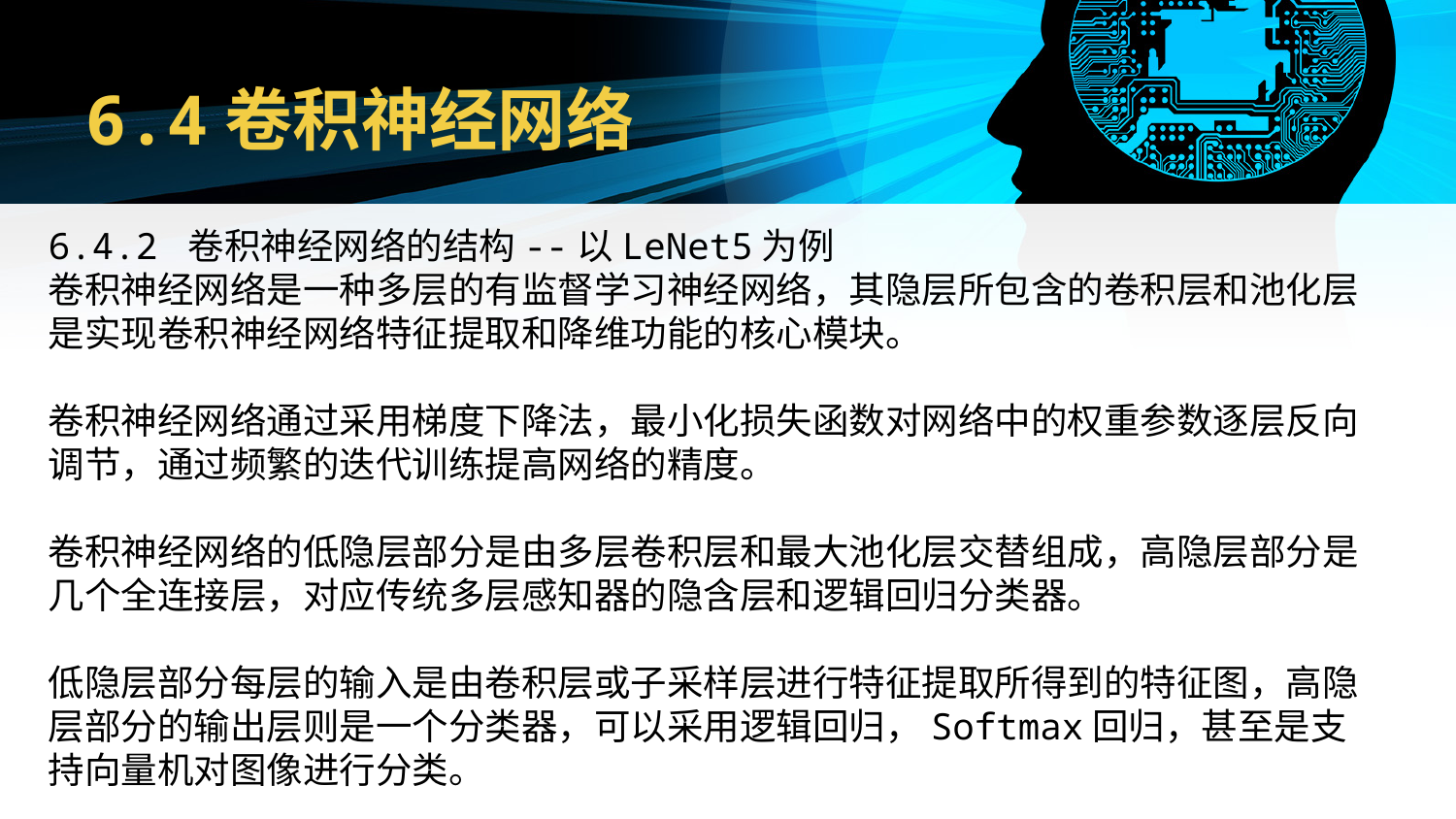

# 6.4卷积神经网络
6.4.2 卷积神经网络的结构--以LeNet5为例
卷积神经网络是一种多层的有监督学习神经网络，其隐层所包含的卷积层和池化层是实现卷积神经网络特征提取和降维功能的核心模块。

卷积神经网络通过采用梯度下降法，最小化损失函数对网络中的权重参数逐层反向调节，通过频繁的迭代训练提高网络的精度。

卷积神经网络的低隐层部分是由多层卷积层和最大池化层交替组成，高隐层部分是几个全连接层，对应传统多层感知器的隐含层和逻辑回归分类器。

低隐层部分每层的输入是由卷积层或子采样层进行特征提取所得到的特征图，高隐层部分的输出层则是一个分类器，可以采用逻辑回归，Softmax回归，甚至是支持向量机对图像进行分类。